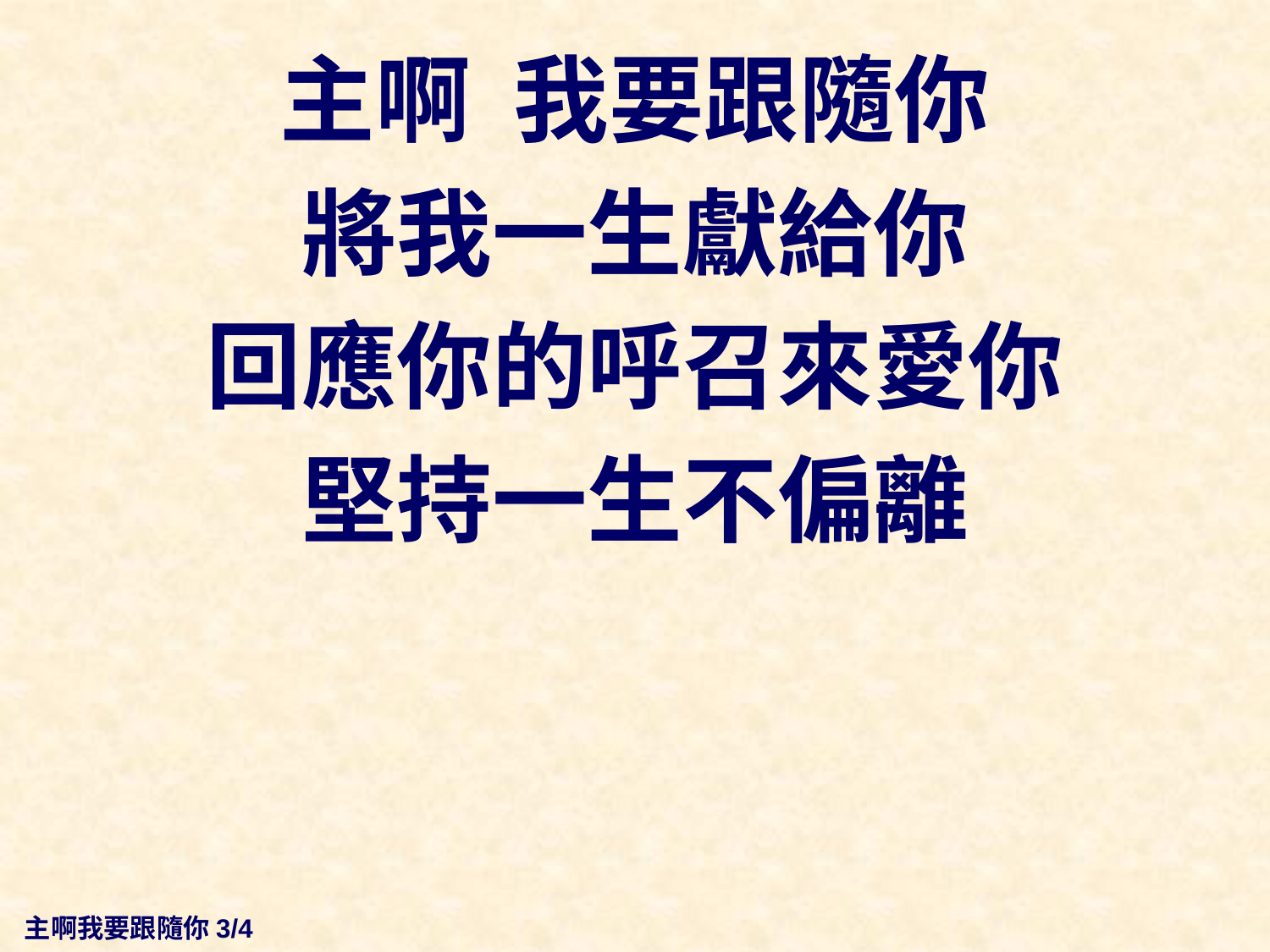

主啊  我要跟隨你
將我一生獻給你
回應你的呼召來愛你
堅持一生不偏離
主啊我要跟隨你3/4